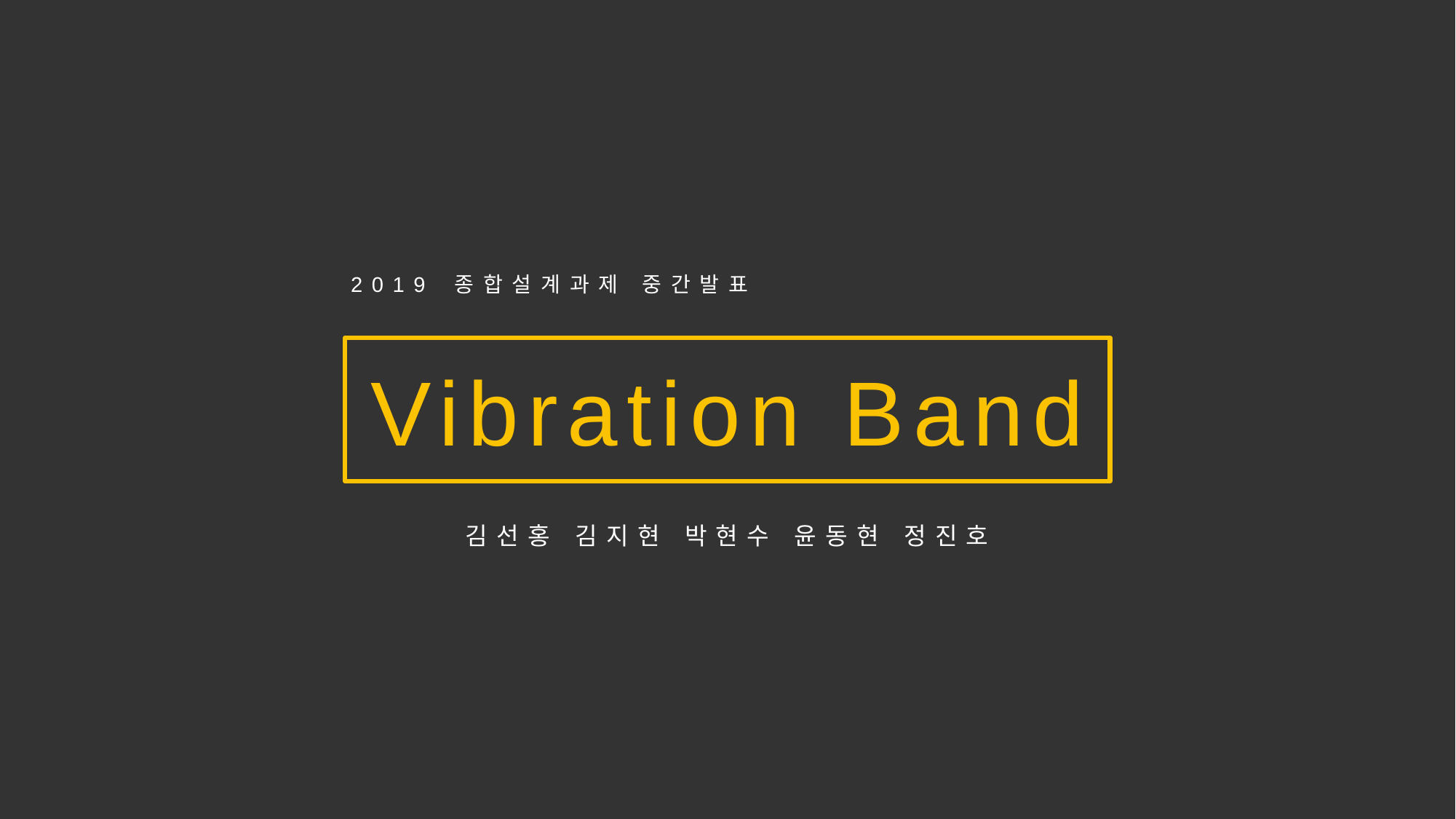

2019 종합설계과제 중간발표
Vibration Band
김선홍 김지현 박현수 윤동현 정진호